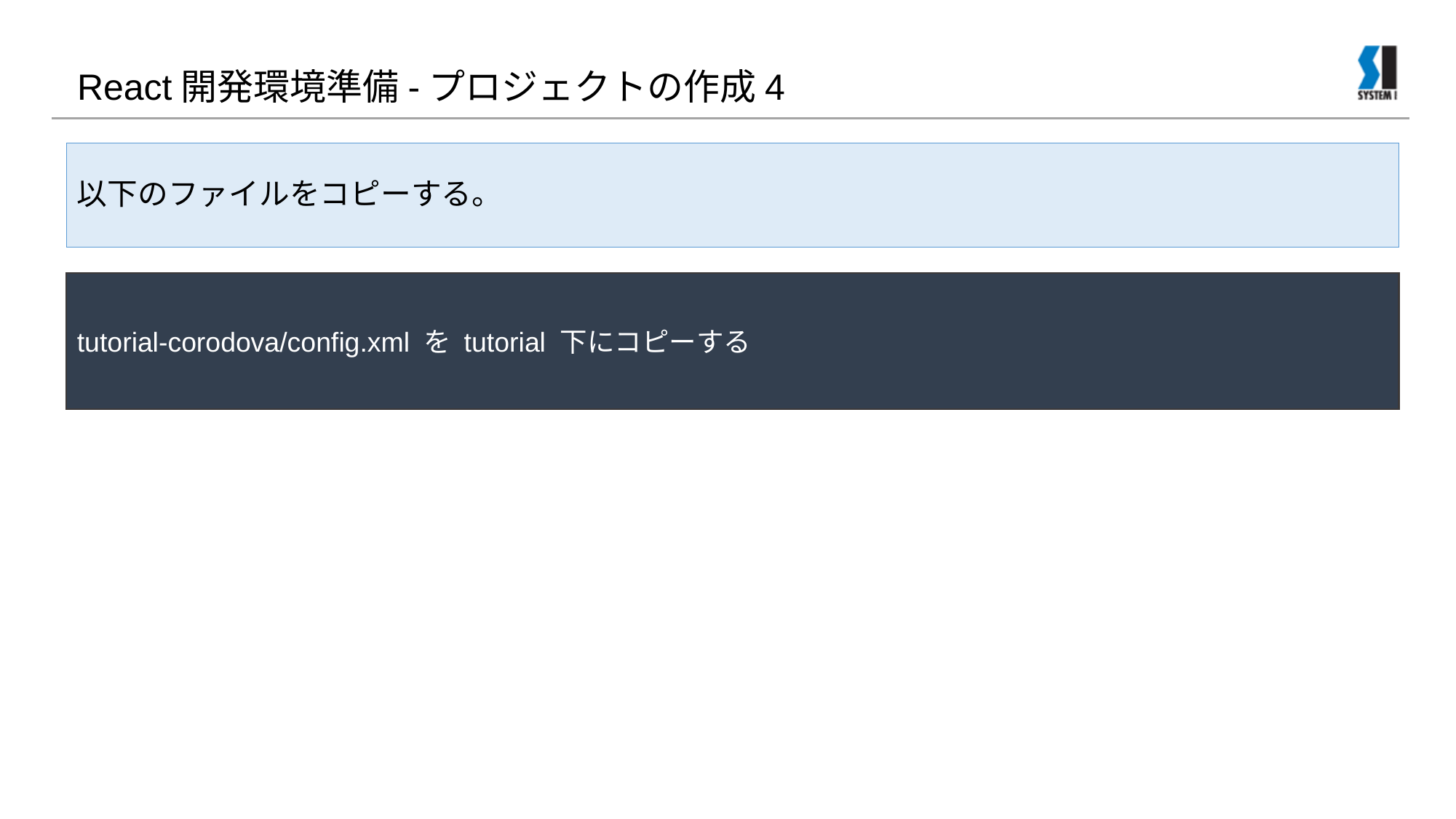

# React開発環境準備-プロジェクトの作成4
以下のファイルをコピーする。
tutorial-corodova/config.xml を tutorial 下にコピーする